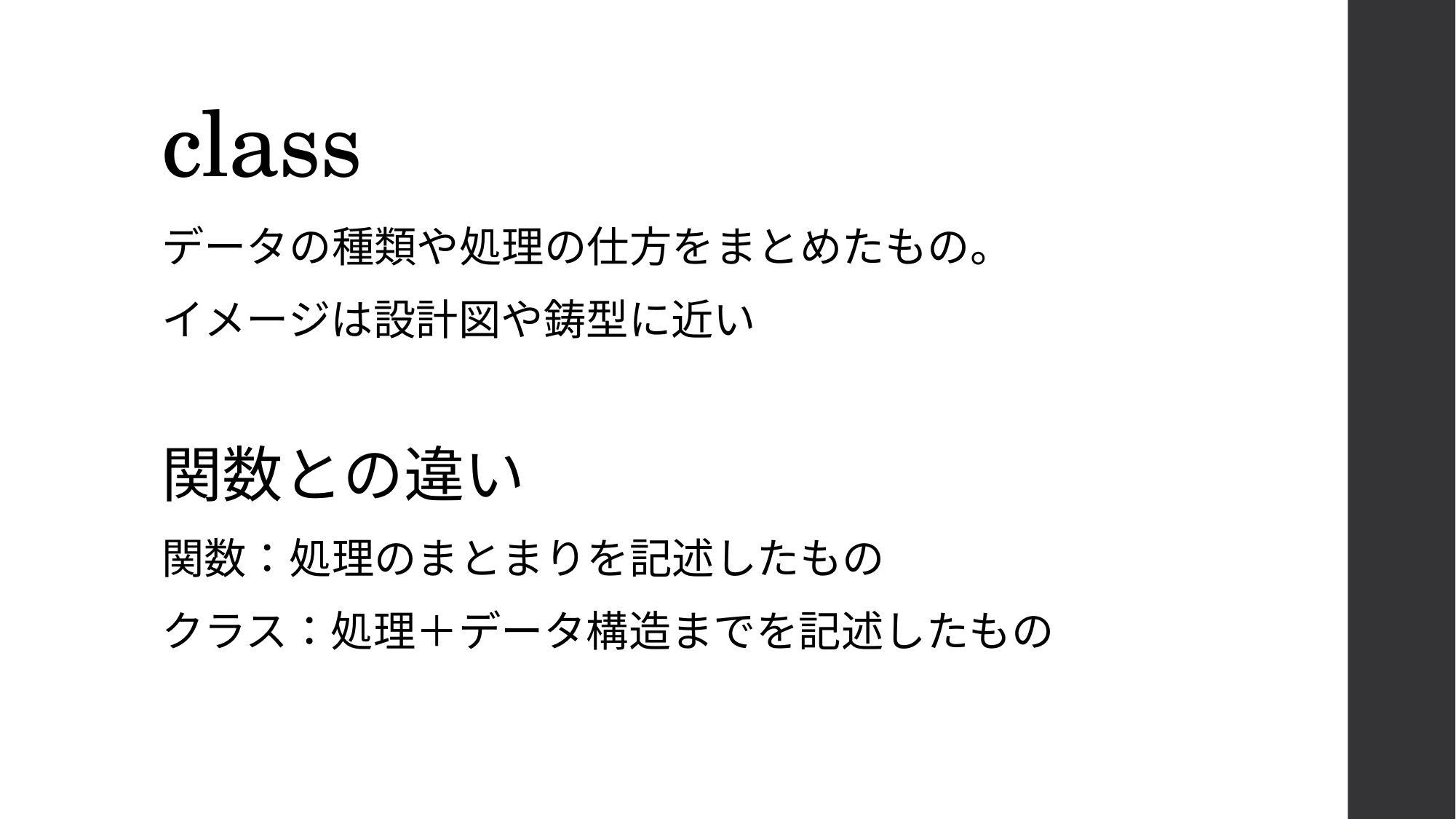

# class
データの種類や処理の仕方をまとめたもの。
イメージは設計図や鋳型に近い

関数との違い
関数：処理のまとまりを記述したもの
クラス：処理＋データ構造までを記述したもの